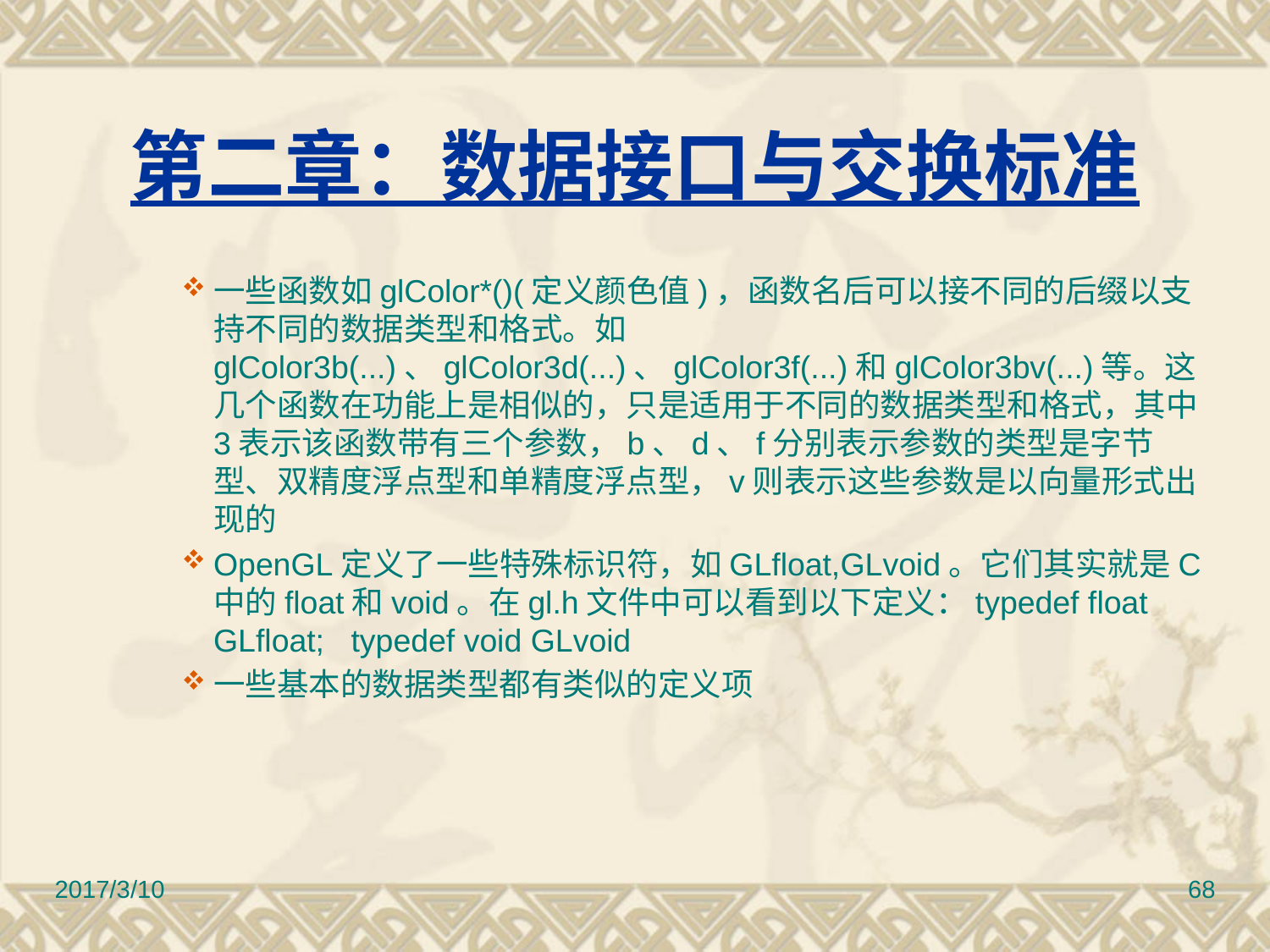

# 第二章：数据接口与交换标准
一些函数如glColor*()(定义颜色值)，函数名后可以接不同的后缀以支持不同的数据类型和格式。如glColor3b(...)、glColor3d(...)、glColor3f(...)和glColor3bv(...)等。这几个函数在功能上是相似的，只是适用于不同的数据类型和格式，其中3表示该函数带有三个参数，b、d、f分别表示参数的类型是字节型、双精度浮点型和单精度浮点型，v则表示这些参数是以向量形式出现的
OpenGL定义了一些特殊标识符，如GLfloat,GLvoid。它们其实就是C中的float和void。在gl.h文件中可以看到以下定义：typedef float GLfloat;   typedef void GLvoid
一些基本的数据类型都有类似的定义项
2017/3/10
68